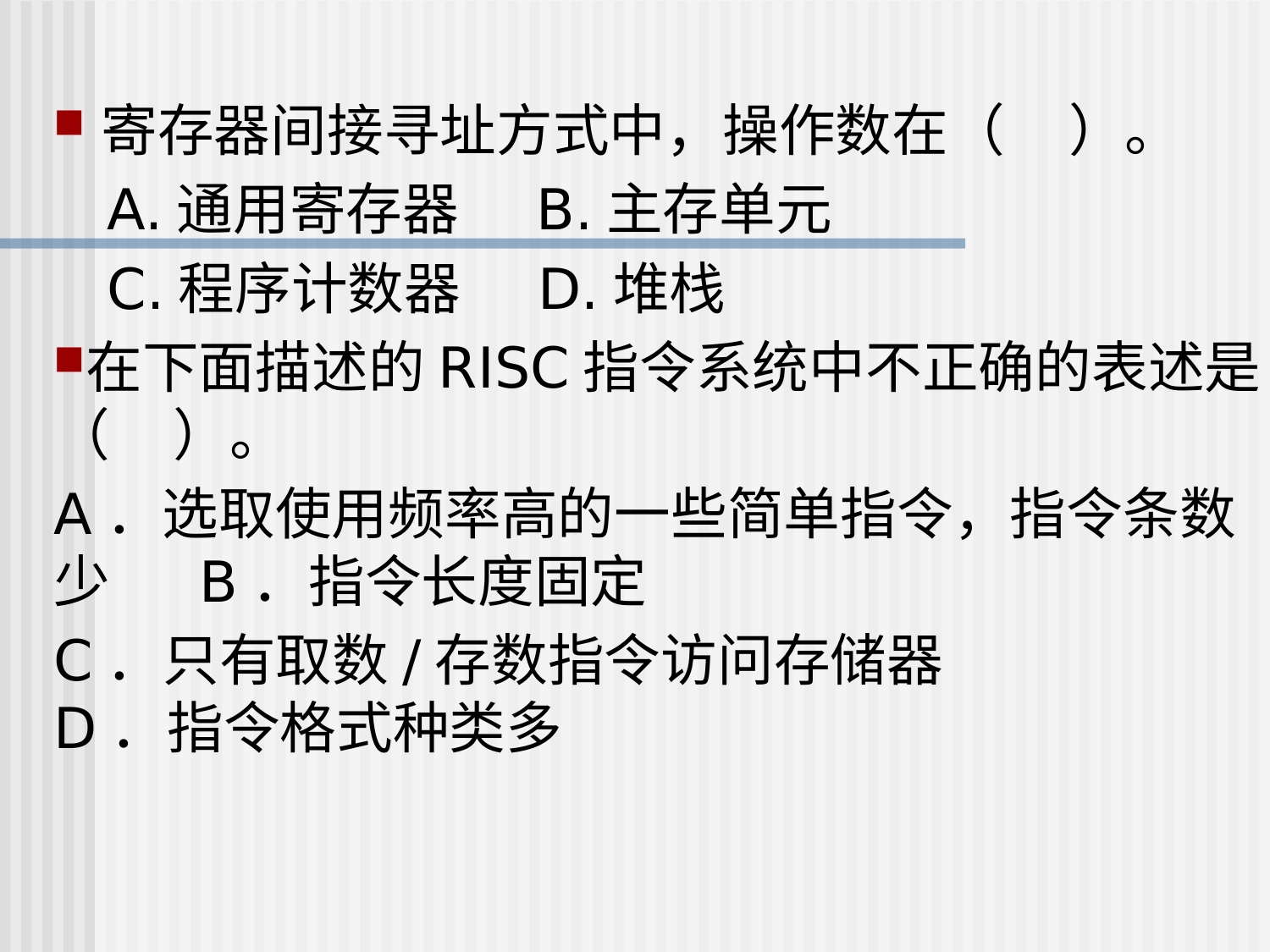

寄存器间接寻址方式中，操作数在（     ）。
   A.通用寄存器     B.主存单元
   C.程序计数器     D.堆栈
在下面描述的RISC指令系统中不正确的表述是（     ）。
A．选取使用频率高的一些简单指令，指令条数少      B．指令长度固定
C．只有取数/存数指令访问存储器                   D．指令格式种类多